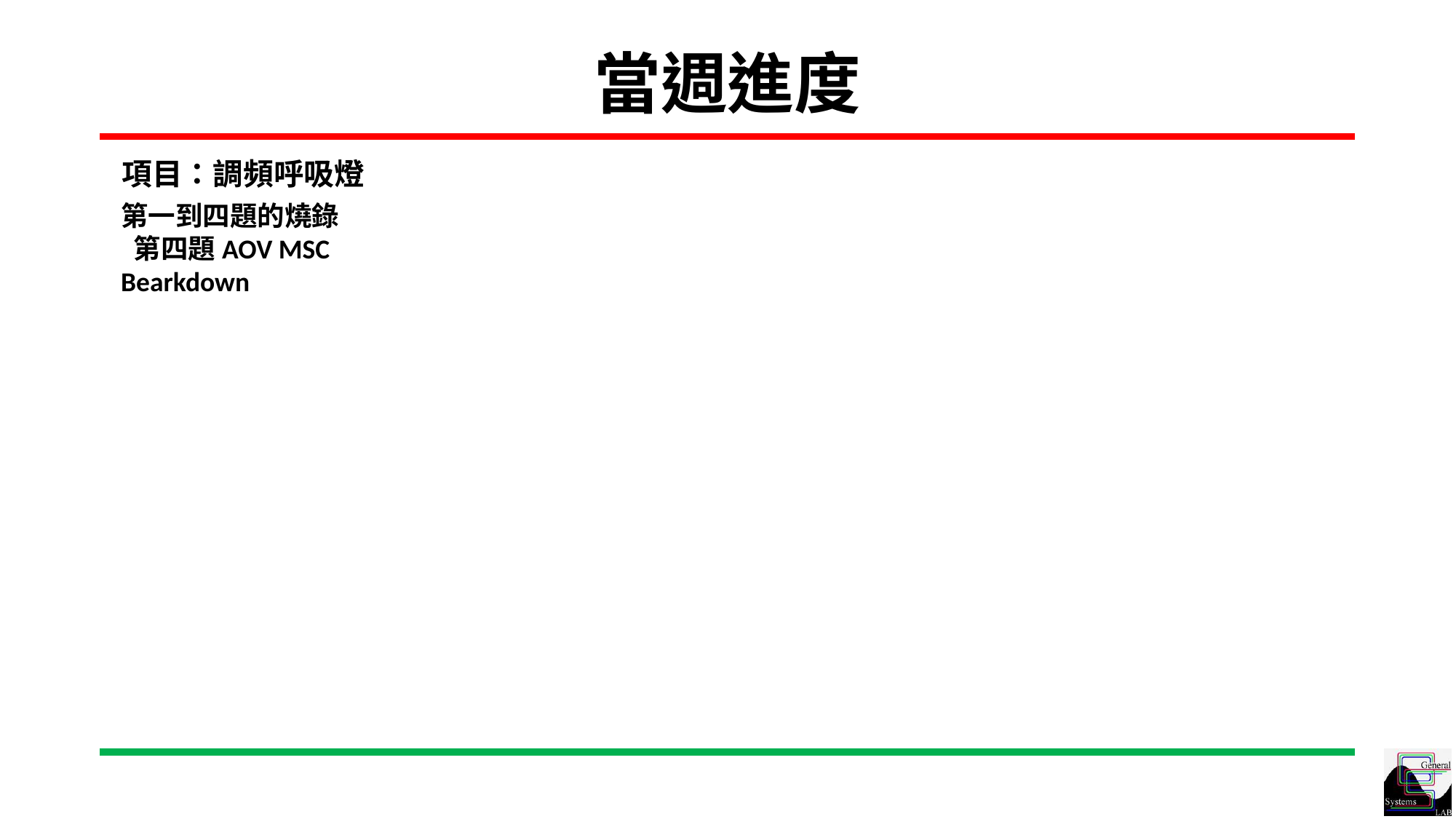

# 當週進度
項目：調頻呼吸燈

第一到四題的燒錄
 第四題AOV MSC Bearkdown